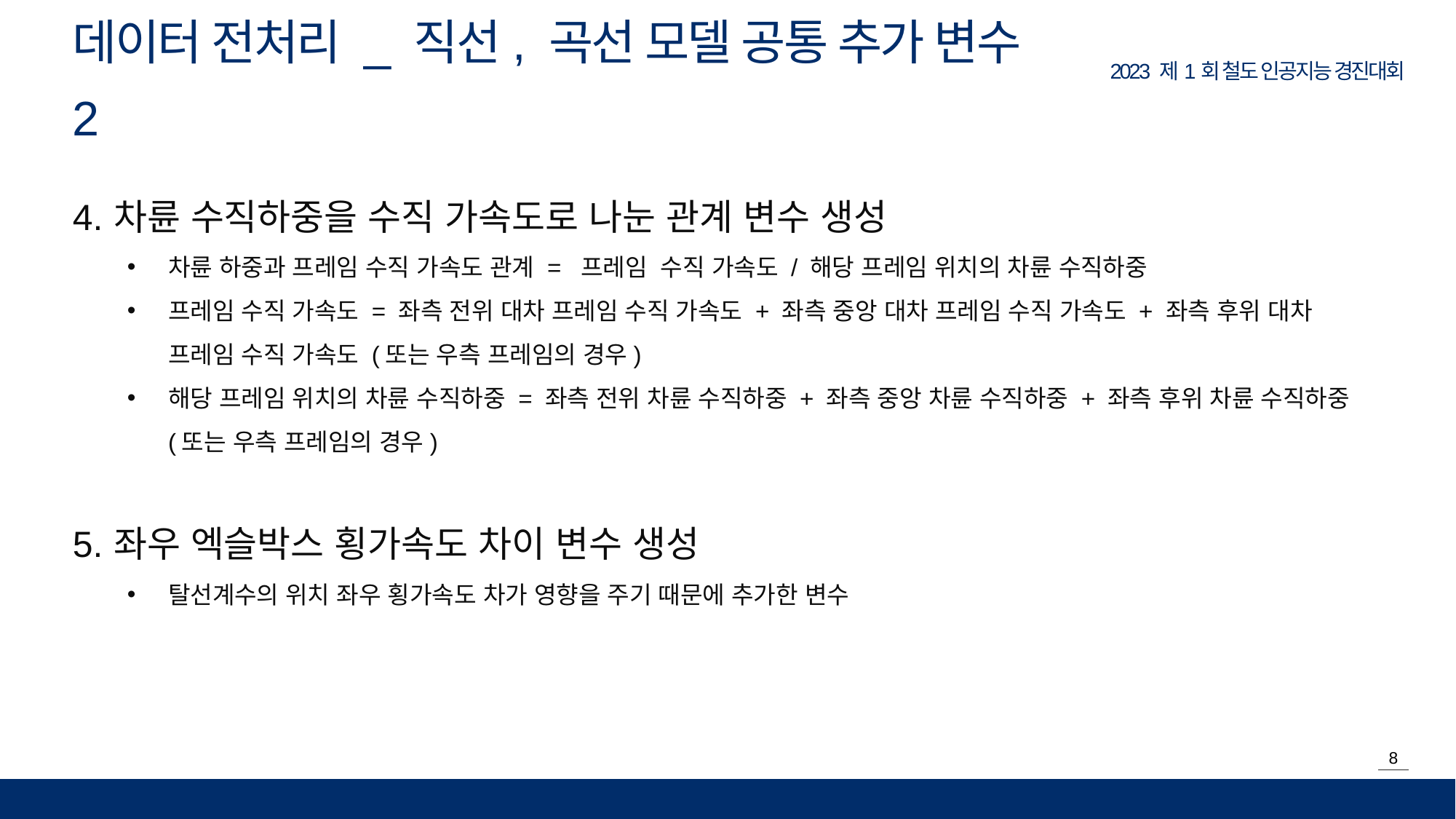

데이터 전처리 _ 직선, 곡선 모델 공통 추가 변수 2
차륜 수직하중을 수직 가속도로 나눈 관계 변수 생성
차륜 하중과 프레임 수직 가속도 관계 =  프레임  수직 가속도 / 해당 프레임 위치의 차륜 수직하중
프레임 수직 가속도 = 좌측 전위 대차 프레임 수직 가속도 + 좌측 중앙 대차 프레임 수직 가속도 + 좌측 후위 대차 프레임 수직 가속도 (또는 우측 프레임의 경우)
해당 프레임 위치의 차륜 수직하중 = 좌측 전위 차륜 수직하중 + 좌측 중앙 차륜 수직하중 + 좌측 후위 차륜 수직하중 (또는 우측 프레임의 경우)

좌우 엑슬박스 횡가속도 차이 변수 생성
탈선계수의 위치 좌우 횡가속도 차가 영향을 주기 때문에 추가한 변수